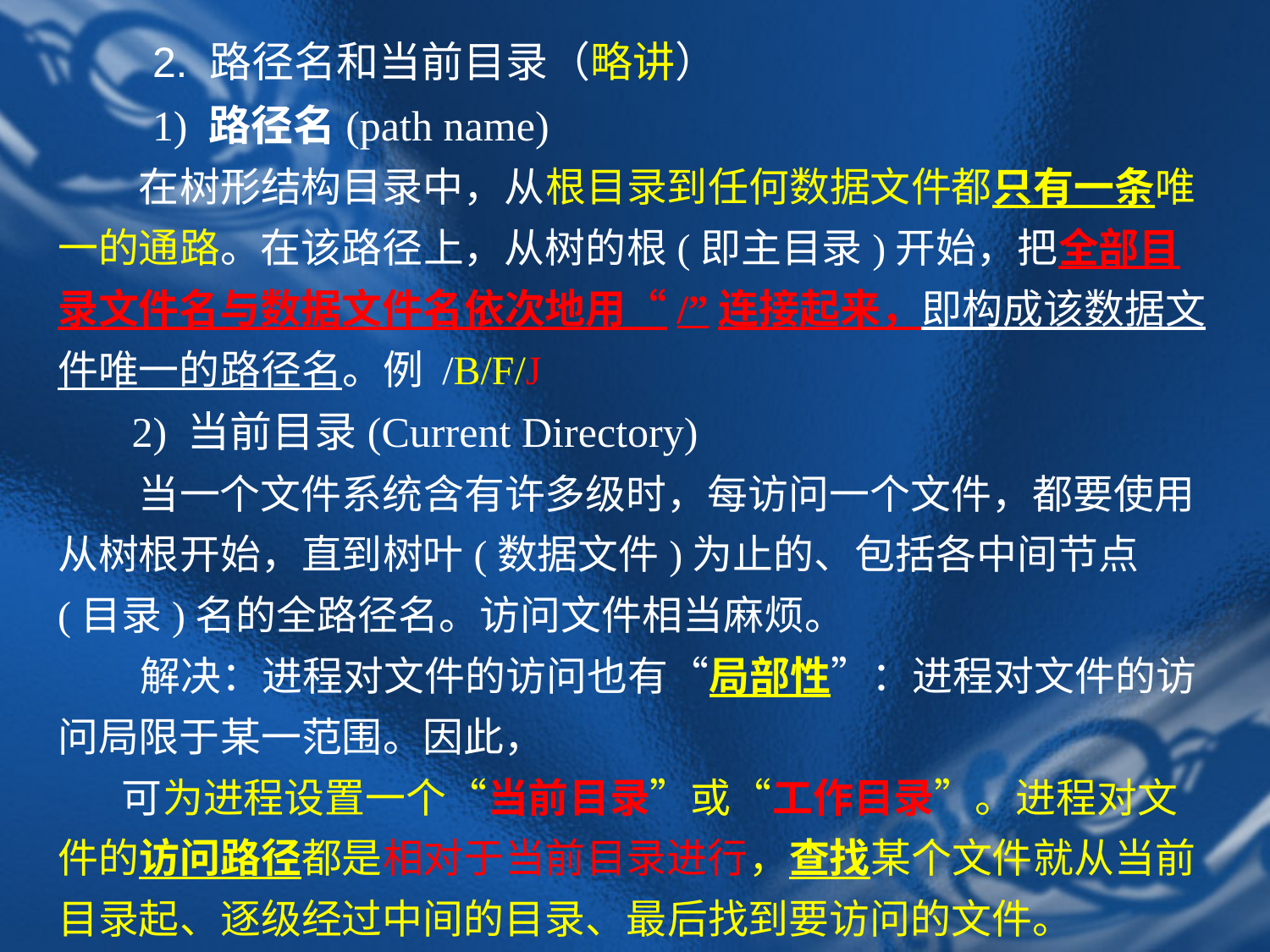

2. 路径名和当前目录（略讲）
　　1) 路径名(path name)
　　在树形结构目录中，从根目录到任何数据文件都只有一条唯一的通路。在该路径上，从树的根(即主目录)开始，把全部目录文件名与数据文件名依次地用“/”连接起来，即构成该数据文件唯一的路径名。例 /B/F/J
       2) 当前目录(Current Directory)
　　当一个文件系统含有许多级时，每访问一个文件，都要使用从树根开始，直到树叶(数据文件)为止的、包括各中间节点(目录)名的全路径名。访问文件相当麻烦。
        解决：进程对文件的访问也有“局部性”：进程对文件的访问局限于某一范围。因此，
      可为进程设置一个“当前目录”或“工作目录”。进程对文件的访问路径都是相对于当前目录进行，查找某个文件就从当前目录起、逐级经过中间的目录、最后找到要访问的文件。